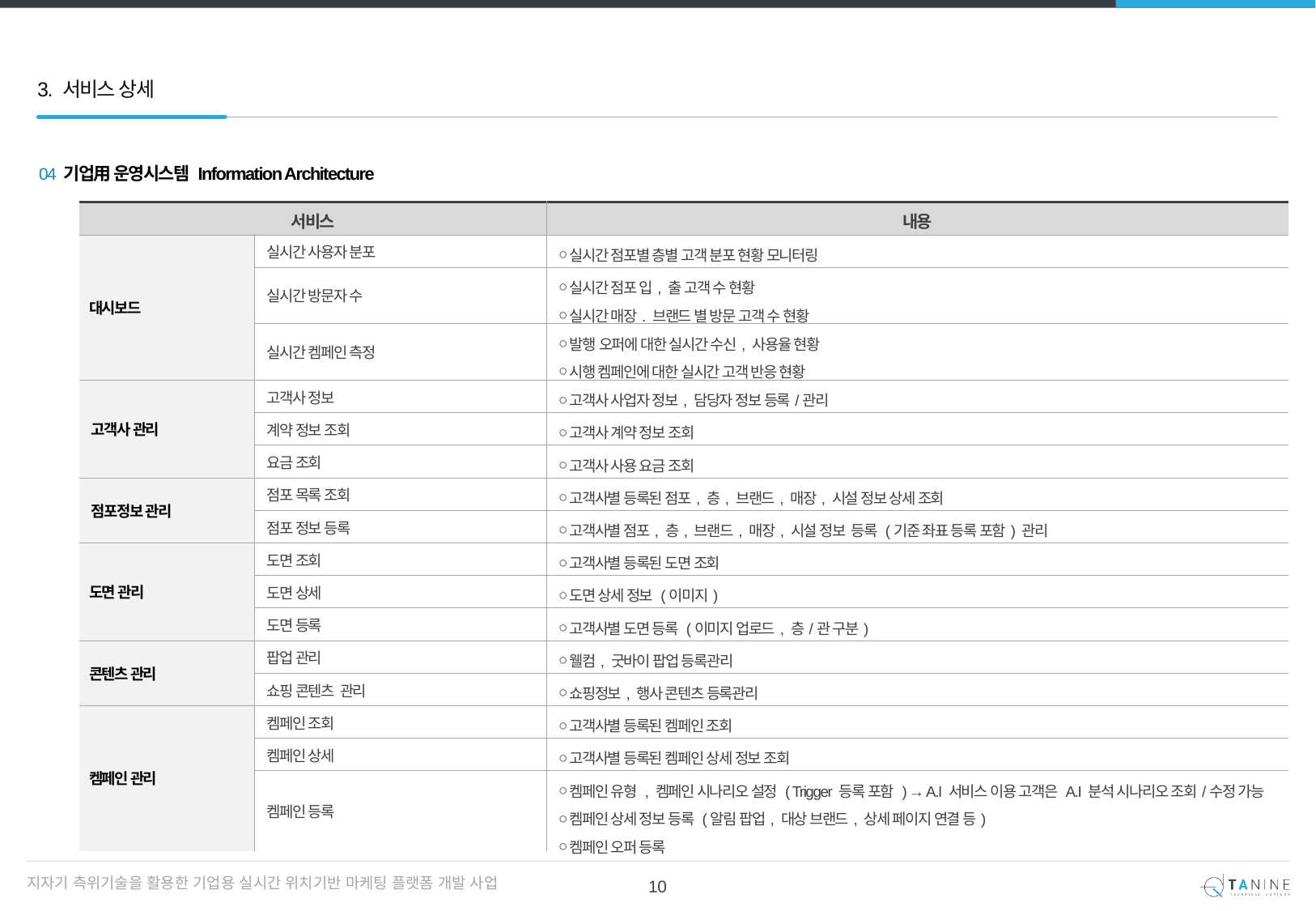

3. 서비스 상세
 04 기업用 운영시스템 Information Architecture
| 서비스 |  | 내용 |
| --- | --- | --- |
| 대시보드 | 실시간 사용자 분포 | 실시간 점포별 층별 고객 분포 현황 모니터링 |
|  | 실시간 방문자 수 | 실시간 점포 입, 출 고객 수 현황 실시간 매장. 브랜드 별 방문 고객 수 현황 |
|  | 실시간 켐페인 측정 | 발행 오퍼에 대한 실시간 수신, 사용율 현황 시행 켐페인에 대한 실시간 고객 반응 현황 |
| 고객사 관리 | 고객사 정보 | 고객사 사업자 정보, 담당자 정보 등록/관리 |
|  | 계약 정보 조회 | 고객사 계약 정보 조회 |
|  | 요금 조회 | 고객사 사용 요금 조회 |
| 점포정보 관리 | 점포 목록 조회 | 고객사별 등록된 점포, 층, 브랜드, 매장, 시설 정보 상세 조회 |
|  | 점포 정보 등록 | 고객사별 점포, 층, 브랜드, 매장, 시설 정보 등록 (기준 좌표 등록 포함) 관리 |
| 도면 관리 | 도면 조회 | 고객사별 등록된 도면 조회 |
|  | 도면 상세 | 도면 상세 정보 (이미지) |
|  | 도면 등록 | 고객사별 도면 등록 (이미지 업로드, 층/관 구분) |
| 콘텐츠 관리 | 팝업 관리 | 웰컴, 굿바이 팝업 등록관리 |
|  | 쇼핑 콘텐츠 관리 | 쇼핑정보, 행사 콘텐츠 등록관리 |
| 켐페인 관리 | 켐페인 조회 | 고객사별 등록된 켐페인 조회 |
|  | 켐페인 상세 | 고객사별 등록된 켐페인 상세 정보 조회 |
|  | 켐페인 등록 | 켐페인 유형 , 켐페인 시나리오 설정 ( Trigger 등록 포함 ) → A.I 서비스 이용 고객은 A.I 분석 시나리오 조회/수정 가능 켐페인 상세 정보 등록 (알림 팝업, 대상 브랜드, 상세 페이지 연결 등) 켐페인 오퍼 등록 |
지자기 측위기술을 활용한 기업용 실시간 위치기반 마케팅 플랫폼 개발 사업